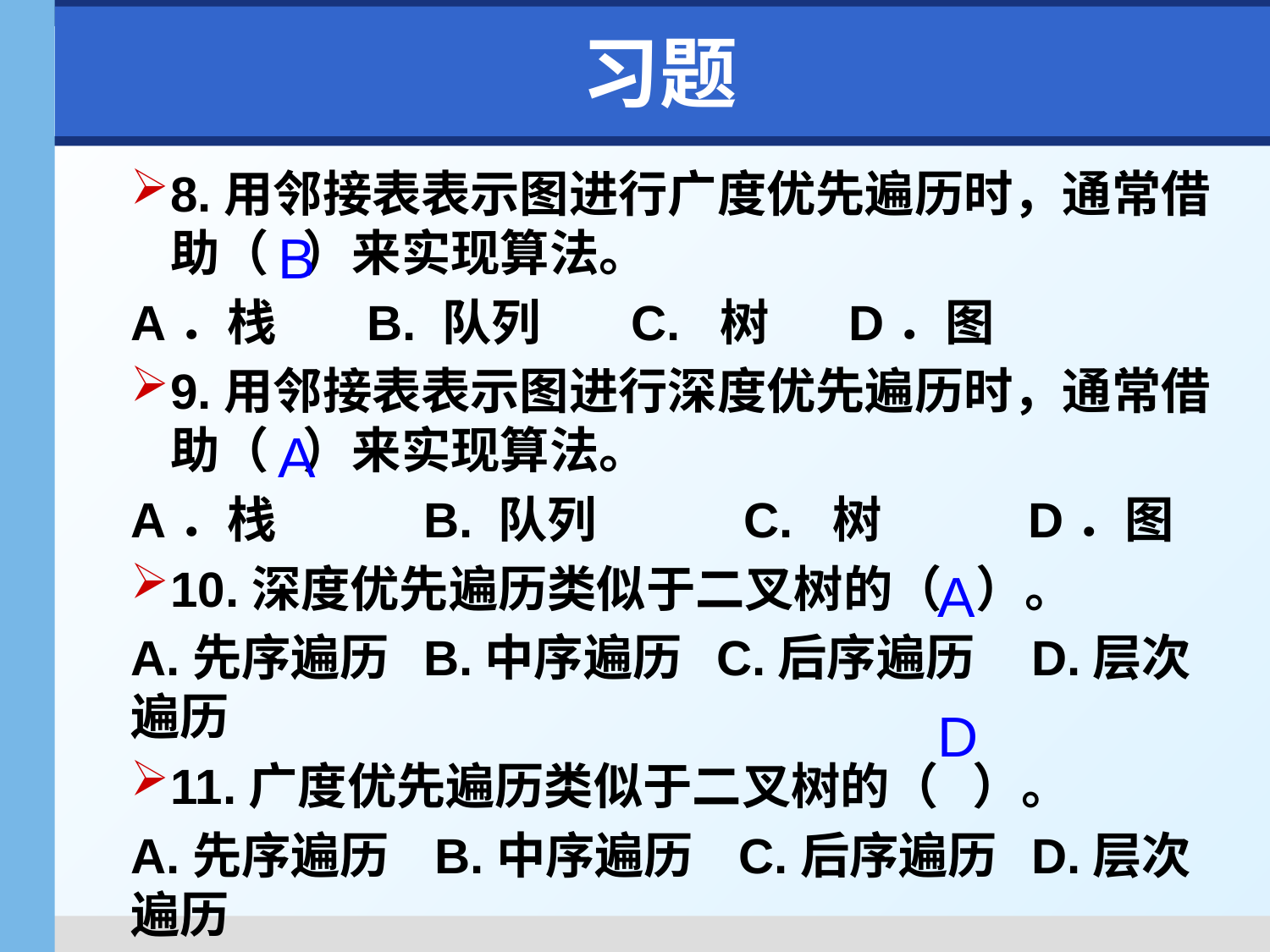

# 习题
8.用邻接表表示图进行广度优先遍历时，通常借助（   ）来实现算法。
A．栈       B. 队列       C.  树      D．图
9.用邻接表表示图进行深度优先遍历时，通常借助（   ）来实现算法。
A．栈            B. 队列            C.  树            D．图
10.深度优先遍历类似于二叉树的（   ）。
A.先序遍历  B.中序遍历  C.后序遍历    D.层次遍历
11.广度优先遍历类似于二叉树的（   ）。
A.先序遍历   B.中序遍历   C.后序遍历  D.层次遍历

B
A
A
D